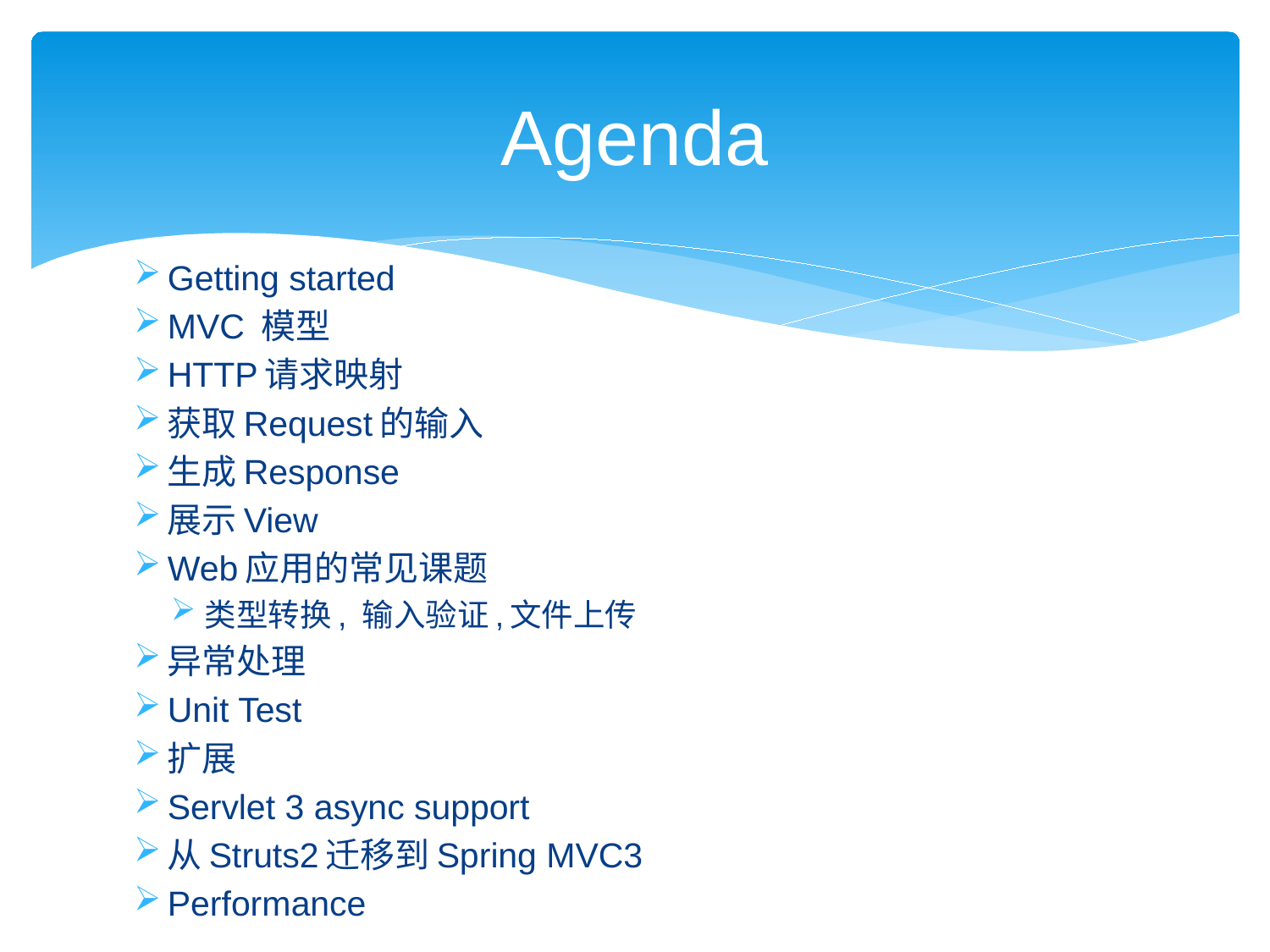

# Agenda

Getting started
MVC 模型
HTTP请求映射
获取Request的输入
生成Response
展示View
Web应用的常见课题
类型转换, 输入验证,文件上传
异常处理
Unit Test
扩展
Servlet 3 async support
从Struts2迁移到Spring MVC3
Performance